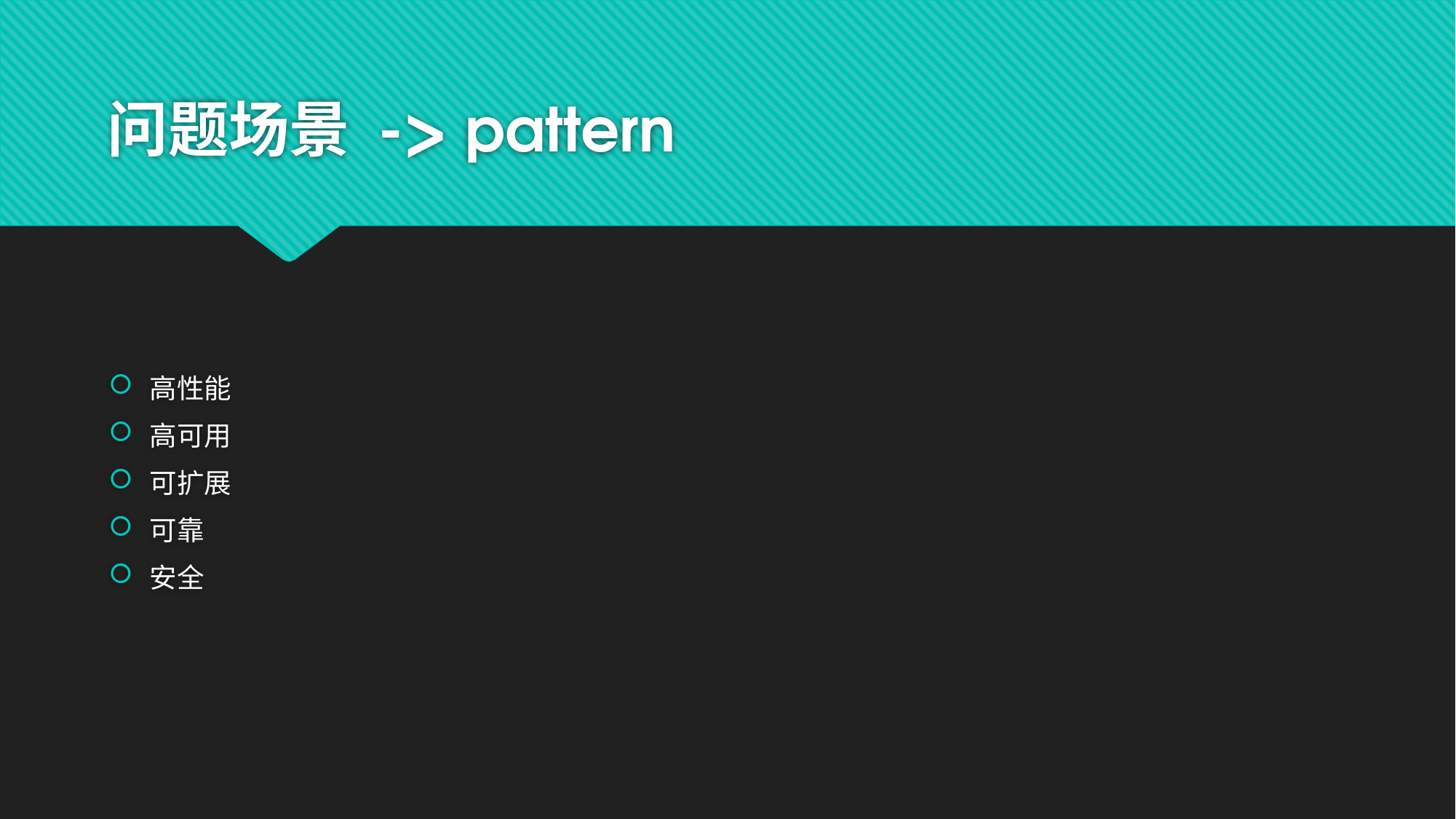

# 问题场景 -> pattern
高性能
高可用
可扩展
可靠
安全